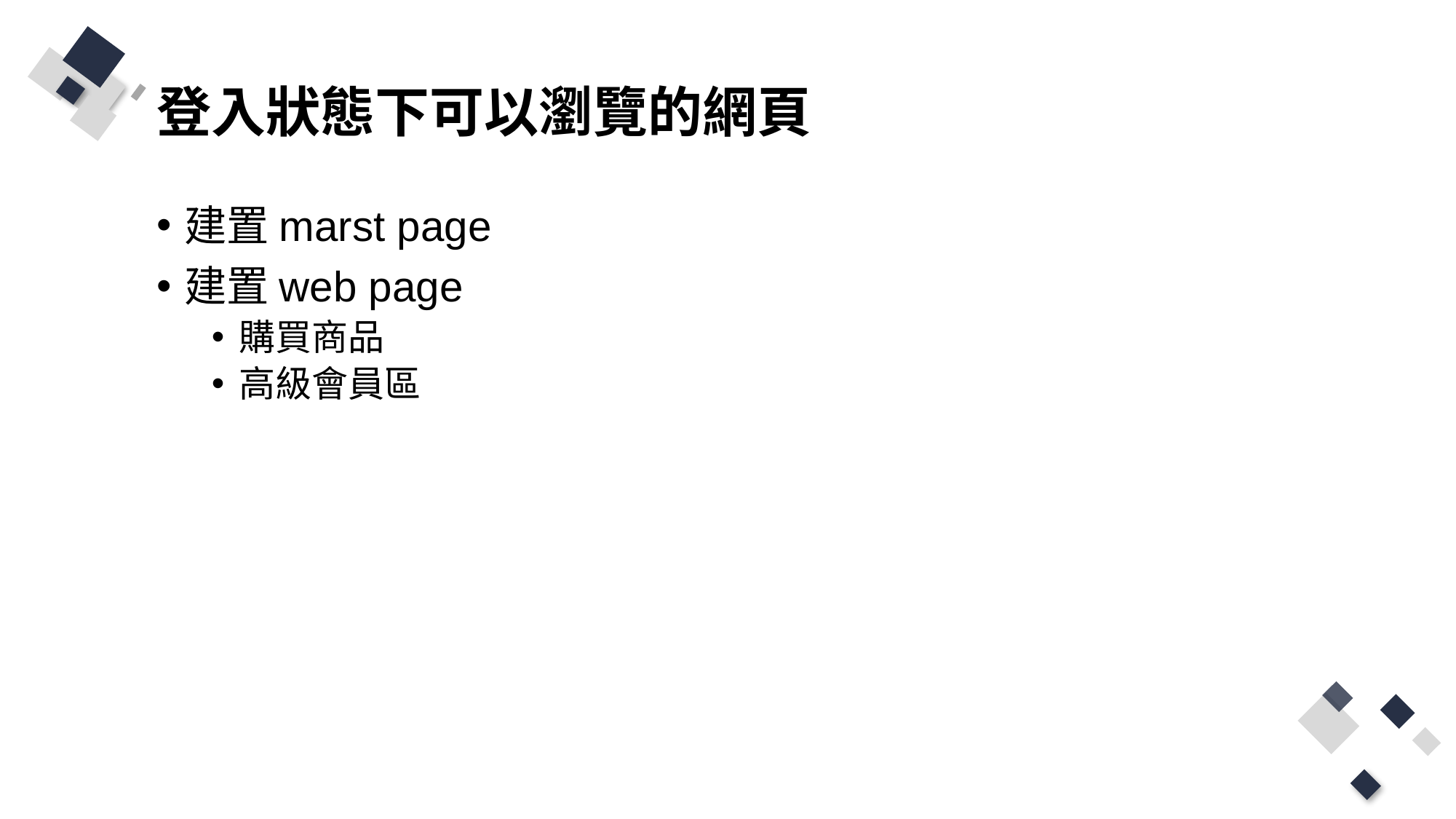

# 登入狀態下可以瀏覽的網頁
建置marst page
建置web page
購買商品
高級會員區